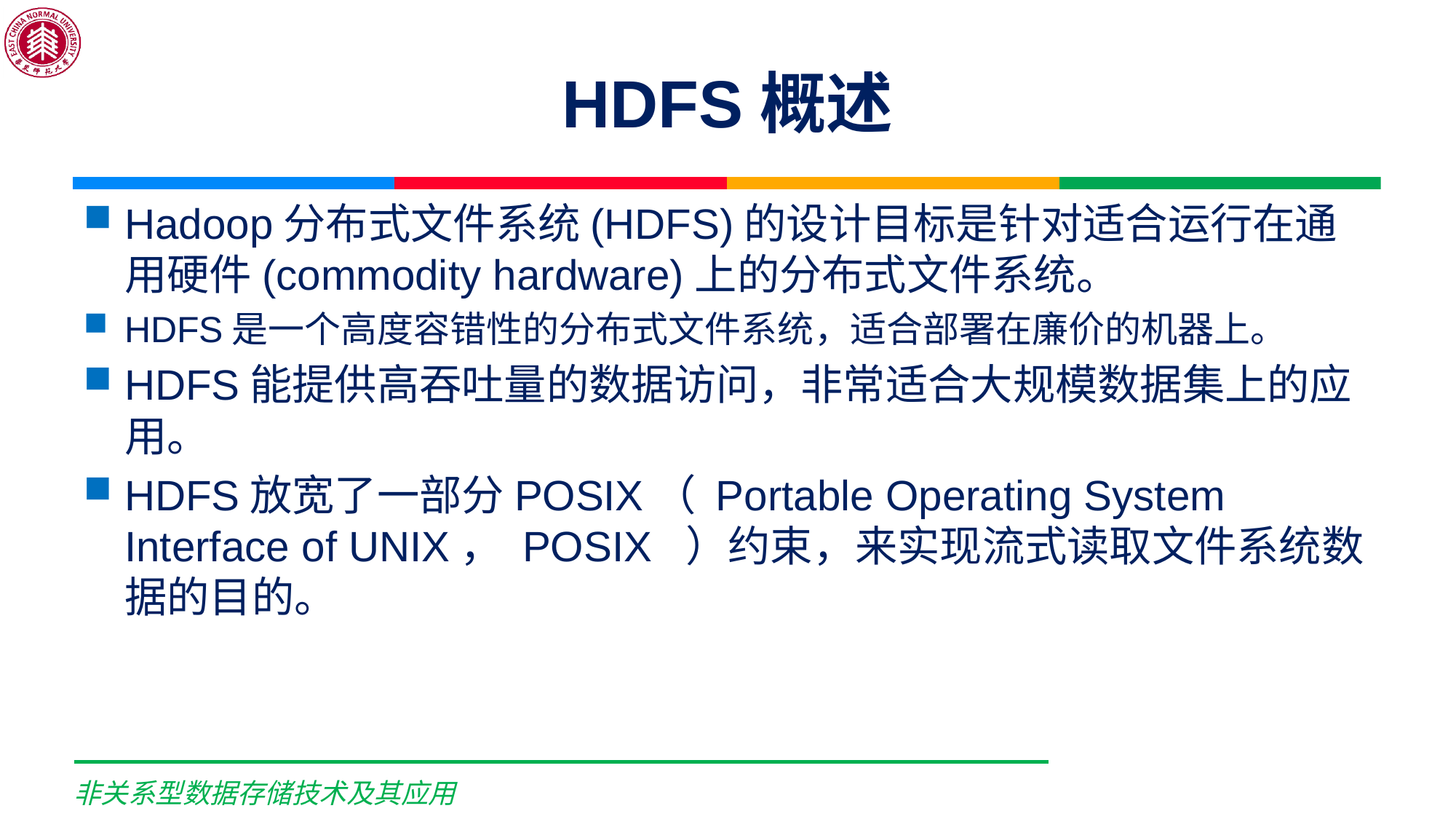

# HDFS概述
Hadoop分布式文件系统(HDFS)的设计目标是针对适合运行在通用硬件(commodity hardware)上的分布式文件系统。
HDFS是一个高度容错性的分布式文件系统，适合部署在廉价的机器上。
HDFS能提供高吞吐量的数据访问，非常适合大规模数据集上的应用。
HDFS放宽了一部分POSIX（ Portable Operating System Interface of UNIX， POSIX  ）约束，来实现流式读取文件系统数据的目的。